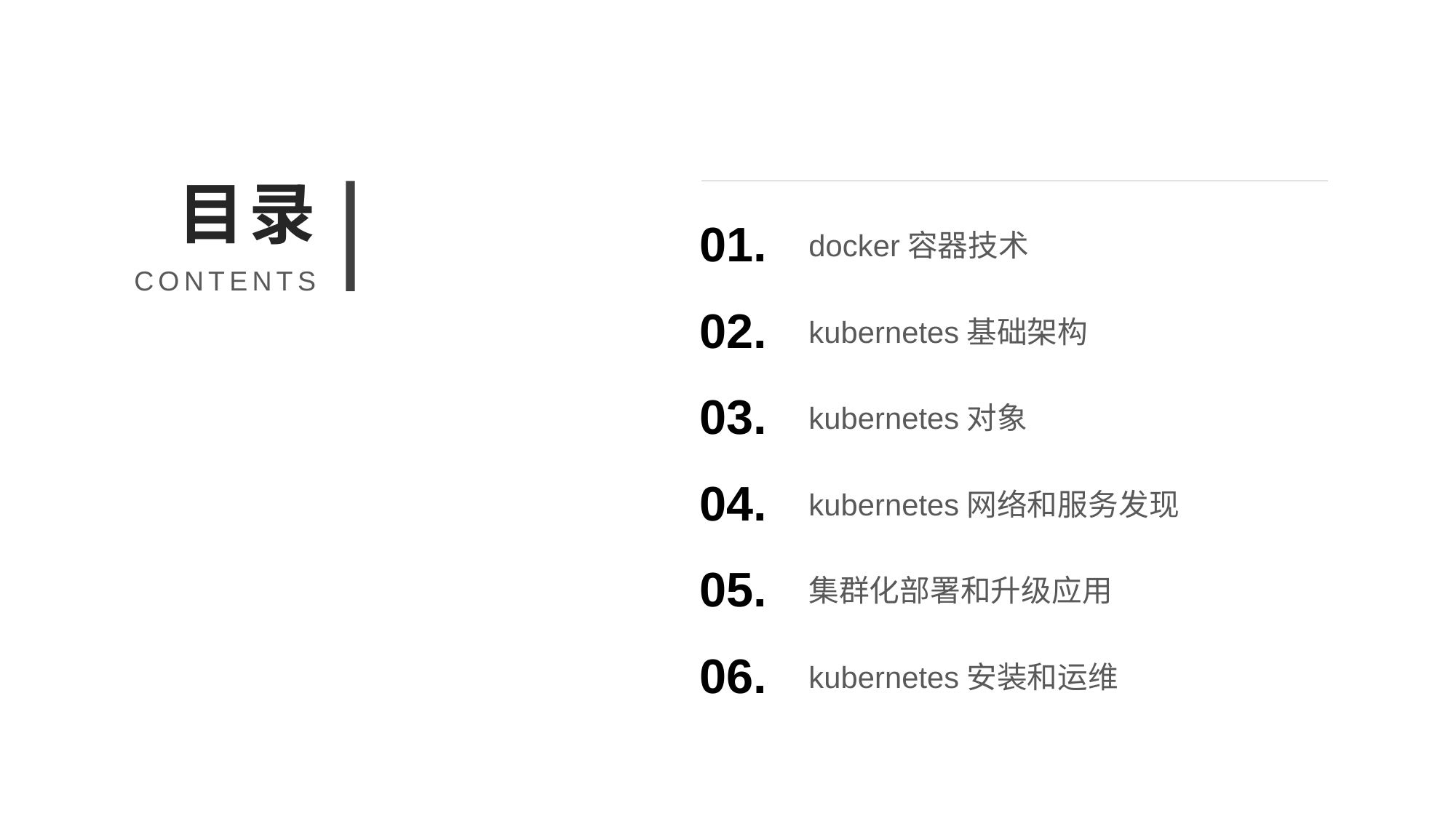

目录

01.
docker容器技术
CONTENTS
02.
kubernetes基础架构
03.
kubernetes对象
04.
kubernetes网络和服务发现
05.
集群化部署和升级应用
kubernetes安装和运维
06.